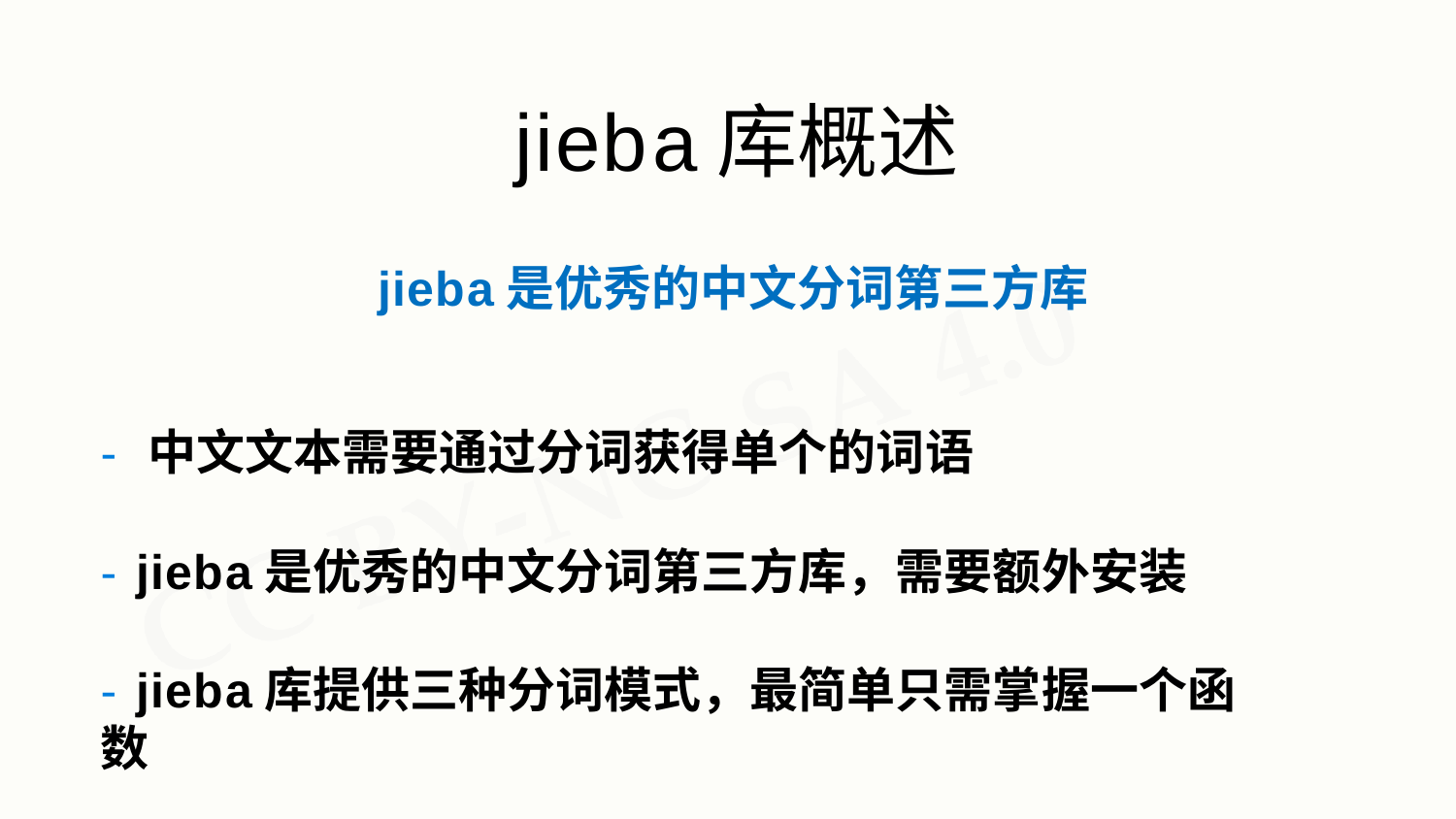

# jieba库概述
jieba是优秀的中文分词第三方库

- 中文文本需要通过分词获得单个的词语

- jieba是优秀的中文分词第三方库，需要额外安装

- jieba库提供三种分词模式，最简单只需掌握一个函数